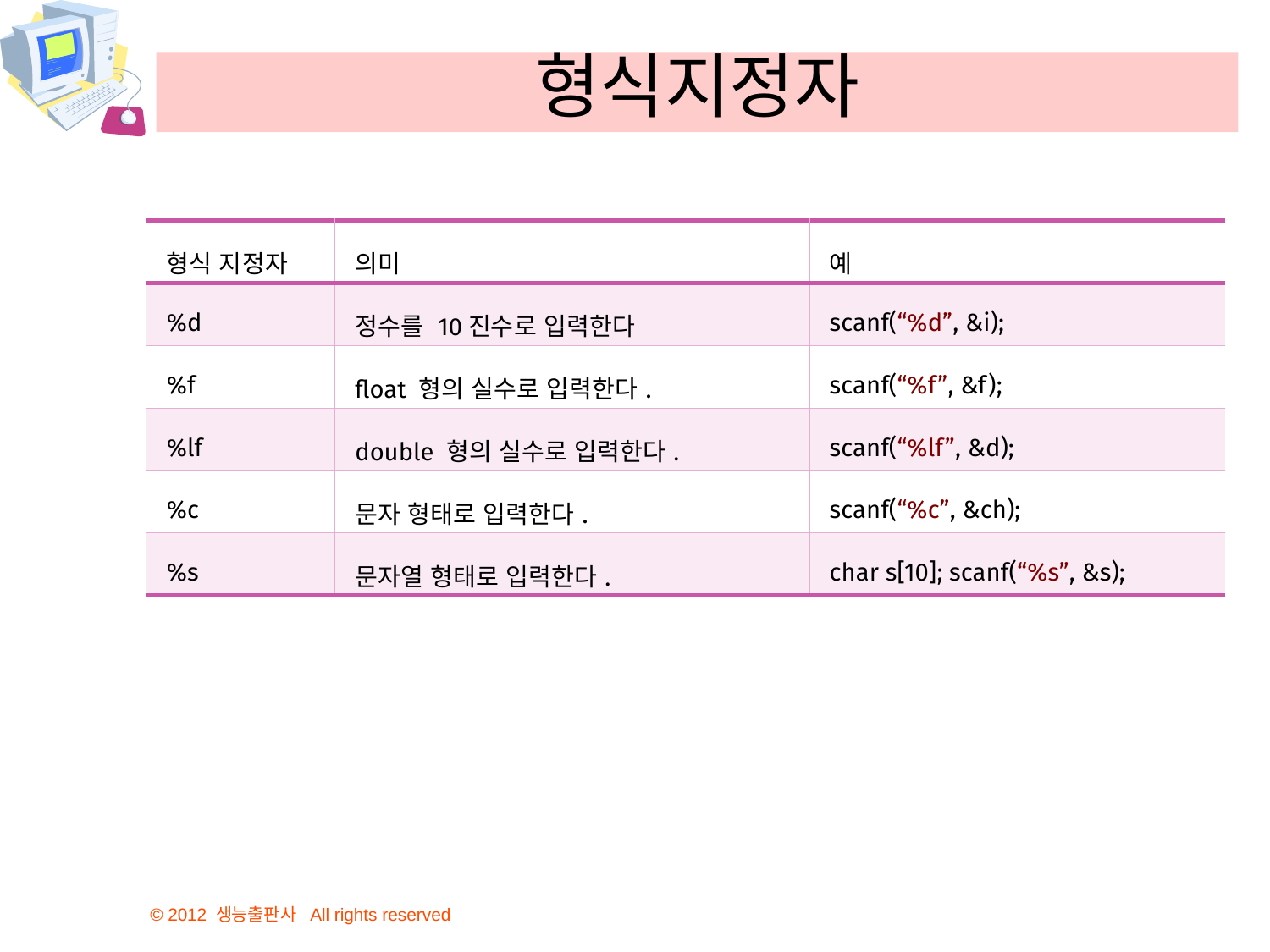

# 형식지정자
| 형식 지정자 | 의미 | 예 |
| --- | --- | --- |
| %d | 정수를 10진수로 입력한다 | scanf(“%d”, &i); |
| %f | float 형의 실수로 입력한다. | scanf(“%f”, &f); |
| %lf | double 형의 실수로 입력한다. | scanf(“%lf”, &d); |
| %c | 문자 형태로 입력한다. | scanf(“%c”, &ch); |
| %s | 문자열 형태로 입력한다. | char s[10]; scanf(“%s”, &s); |